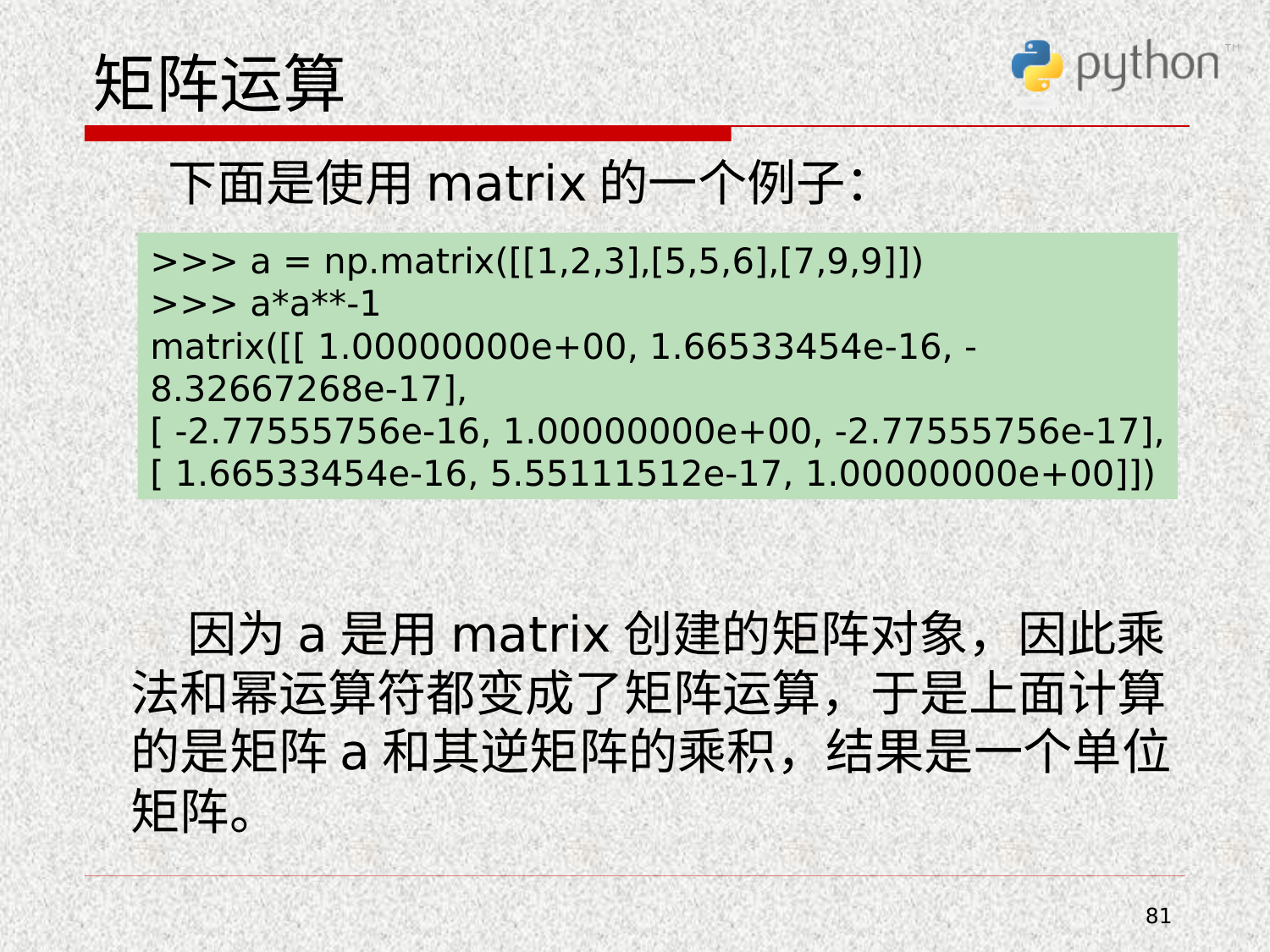

# 矩阵运算
       下面是使用matrix的一个例子：

          因为a是用matrix创建的矩阵对象，因此乘法和幂运算符都变成了矩阵运算，于是上面计算的是矩阵a和其逆矩阵的乘积，结果是一个单位矩阵。
>>> a = np.matrix([[1,2,3],[5,5,6],[7,9,9]])
>>> a*a**-1
matrix([[ 1.00000000e+00, 1.66533454e-16, -8.32667268e-17],
[ -2.77555756e-16, 1.00000000e+00, -2.77555756e-17],
[ 1.66533454e-16, 5.55111512e-17, 1.00000000e+00]])
81